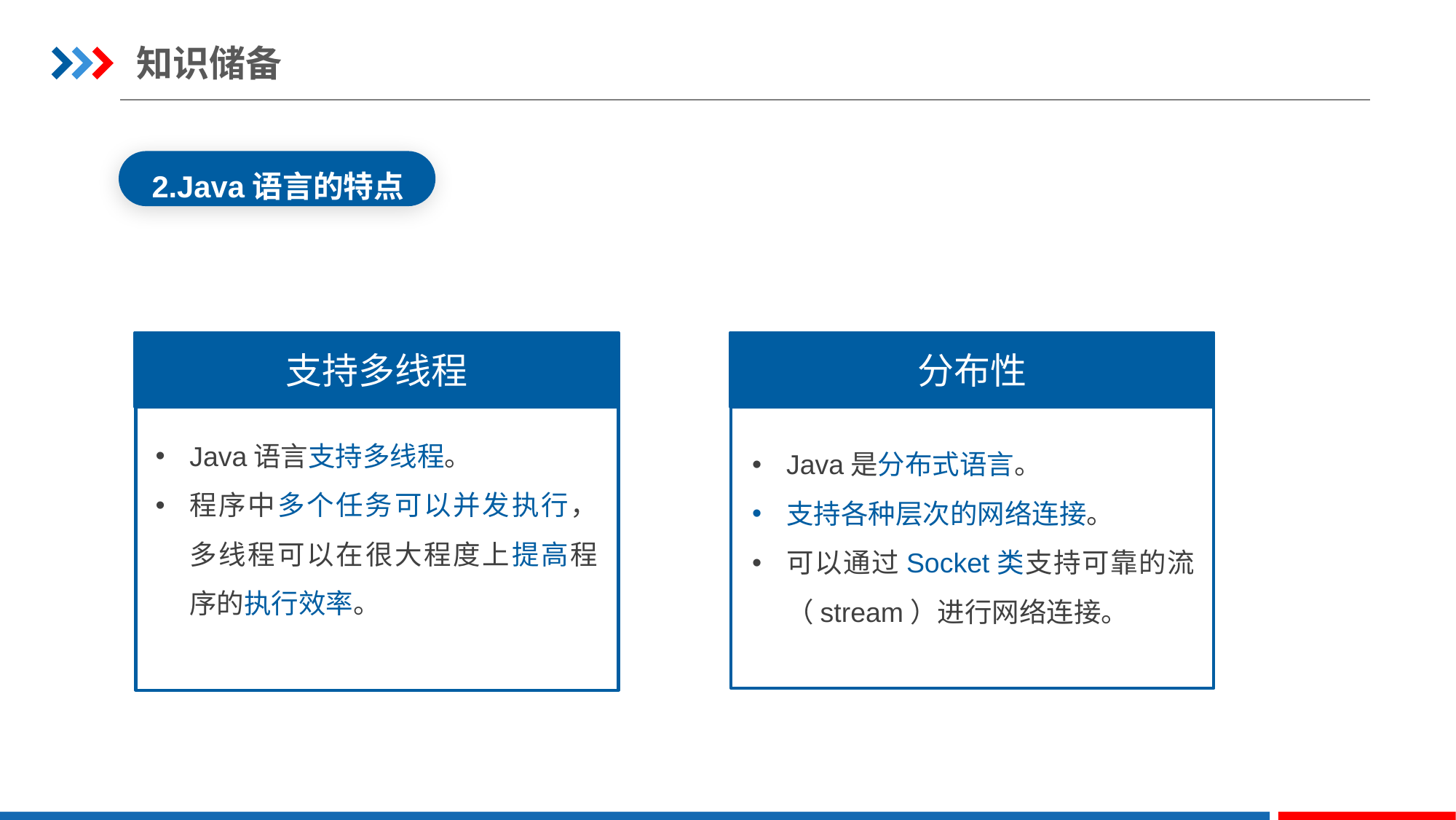

知识储备
2.Java语言的特点

1.继承的概念
1.
分布性
支持多线程

Java语言支持多线程。
程序中多个任务可以并发执行，多线程可以在很大程度上提高程序的执行效率。
Java是分布式语言。
支持各种层次的网络连接。
可以通过Socket类支持可靠的流（stream）进行网络连接。